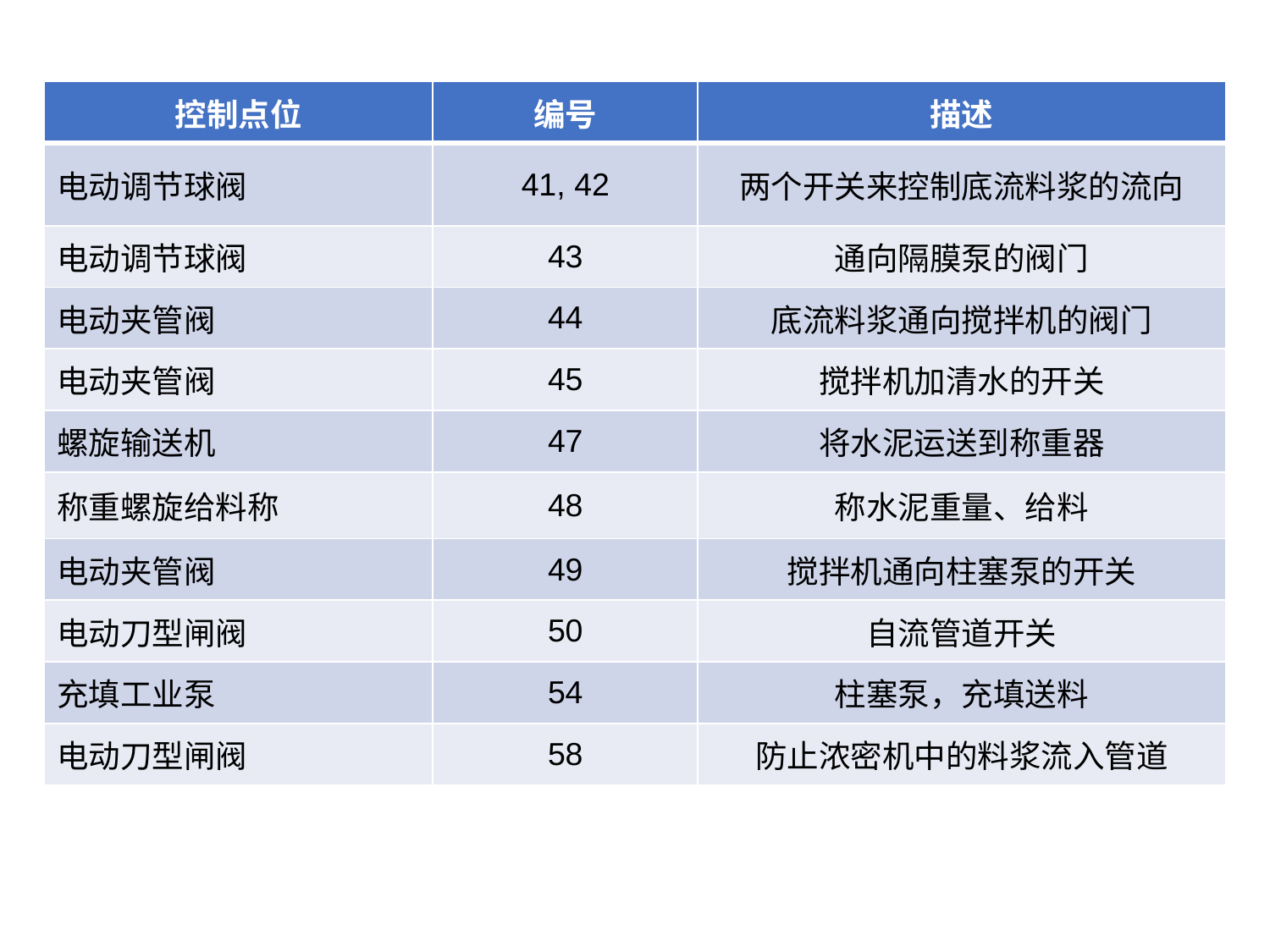

| 控制点位 | 编号 | 描述 |
| --- | --- | --- |
| 电动调节球阀 | 41, 42 | 两个开关来控制底流料浆的流向 |
| 电动调节球阀 | 43 | 通向隔膜泵的阀门 |
| 电动夹管阀 | 44 | 底流料浆通向搅拌机的阀门 |
| 电动夹管阀 | 45 | 搅拌机加清水的开关 |
| 螺旋输送机 | 47 | 将水泥运送到称重器 |
| 称重螺旋给料称 | 48 | 称水泥重量、给料 |
| 电动夹管阀 | 49 | 搅拌机通向柱塞泵的开关 |
| 电动刀型闸阀 | 50 | 自流管道开关 |
| 充填工业泵 | 54 | 柱塞泵，充填送料 |
| 电动刀型闸阀 | 58 | 防止浓密机中的料浆流入管道 |